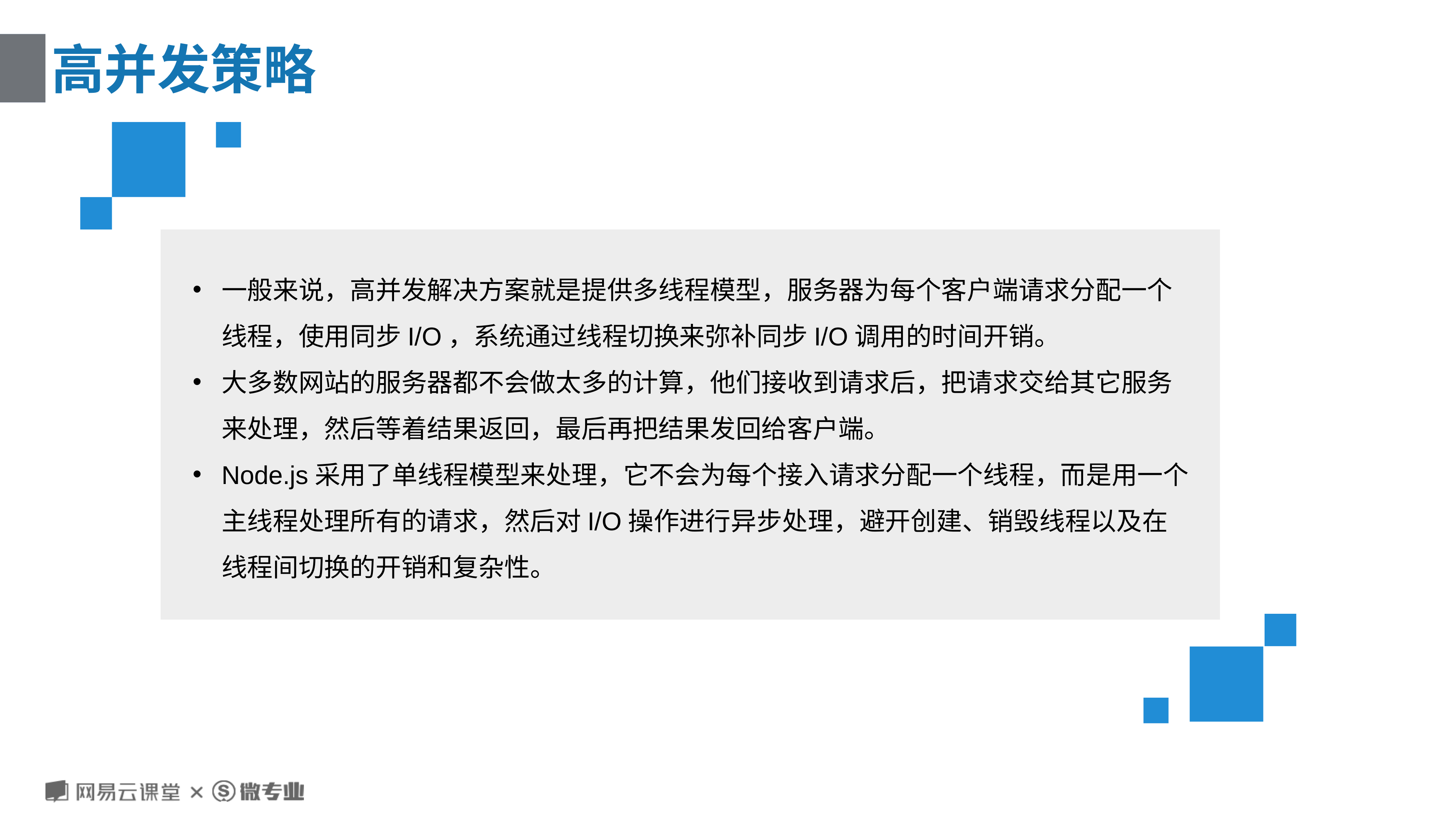

# 高并发策略

一般来说，高并发解决方案就是提供多线程模型，服务器为每个客户端请求分配一个线程，使用同步I/O，系统通过线程切换来弥补同步I/O调用的时间开销。
大多数网站的服务器都不会做太多的计算，他们接收到请求后，把请求交给其它服务来处理，然后等着结果返回，最后再把结果发回给客户端。
Node.js采用了单线程模型来处理，它不会为每个接入请求分配一个线程，而是用一个主线程处理所有的请求，然后对I/O操作进行异步处理，避开创建、销毁线程以及在线程间切换的开销和复杂性。